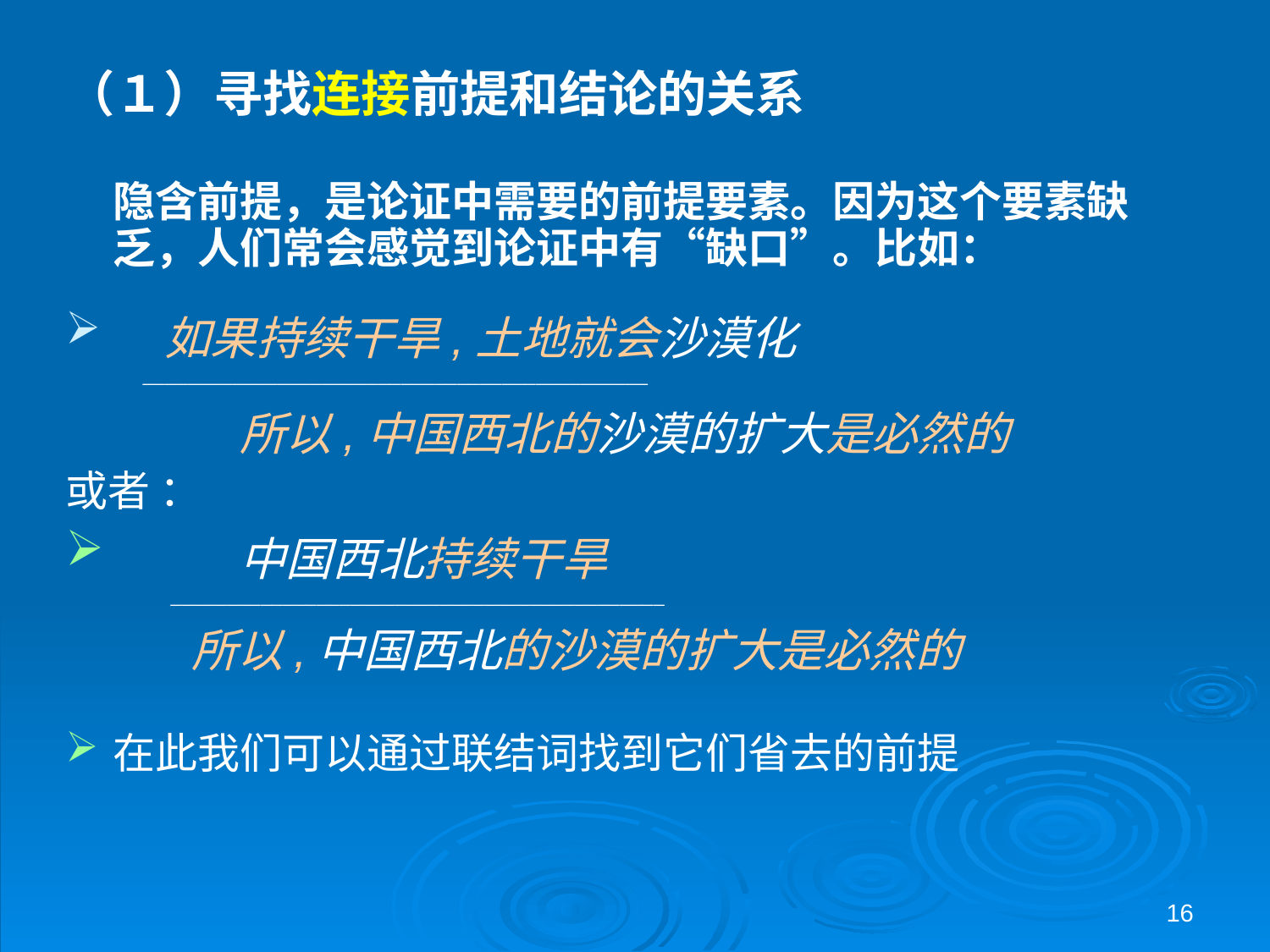

（１）寻找连接前提和结论的关系

	隐含前提，是论证中需要的前提要素。因为这个要素缺乏，人们常会感觉到论证中有“缺口”。比如：

   如果持续干旱,土地就会沙漠化
             ─────────────────────────────────────────────
		所以,中国西北的沙漠的扩大是必然的
或者 ：
	中国西北持续干旱
       ────────────────────────────────────────────
	 所以,中国西北的沙漠的扩大是必然的

在此我们可以通过联结词找到它们省去的前提
16